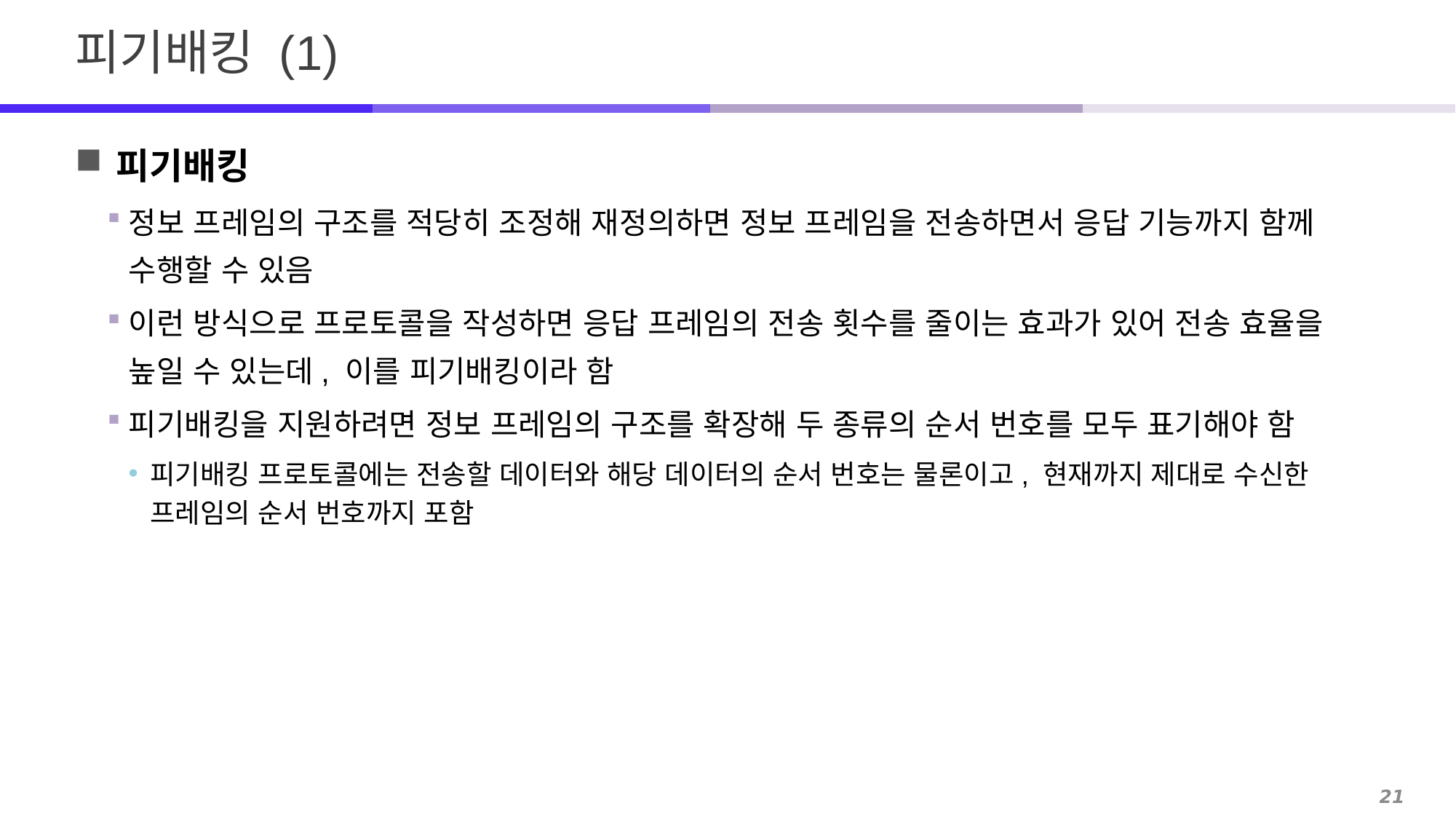

# 피기배킹 (1)
피기배킹
정보 프레임의 구조를 적당히 조정해 재정의하면 정보 프레임을 전송하면서 응답 기능까지 함께 수행할 수 있음
이런 방식으로 프로토콜을 작성하면 응답 프레임의 전송 횟수를 줄이는 효과가 있어 전송 효율을 높일 수 있는데, 이를 피기배킹이라 함
피기배킹을 지원하려면 정보 프레임의 구조를 확장해 두 종류의 순서 번호를 모두 표기해야 함
피기배킹 프로토콜에는 전송할 데이터와 해당 데이터의 순서 번호는 물론이고, 현재까지 제대로 수신한 프레임의 순서 번호까지 포함